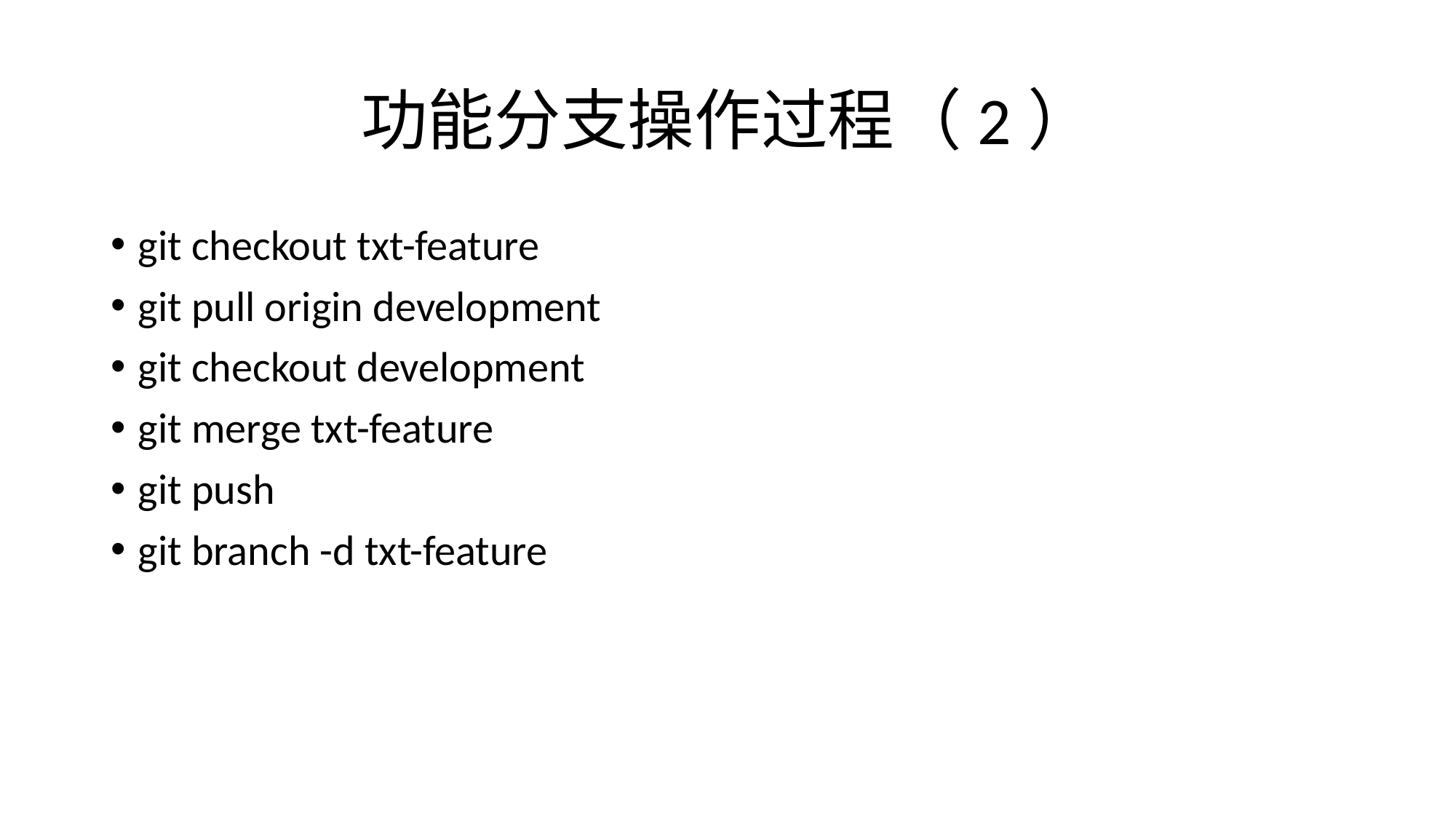

# 功能分支操作过程（2）
git checkout txt-feature
git pull origin development
git checkout development
git merge txt-feature
git push
git branch -d txt-feature